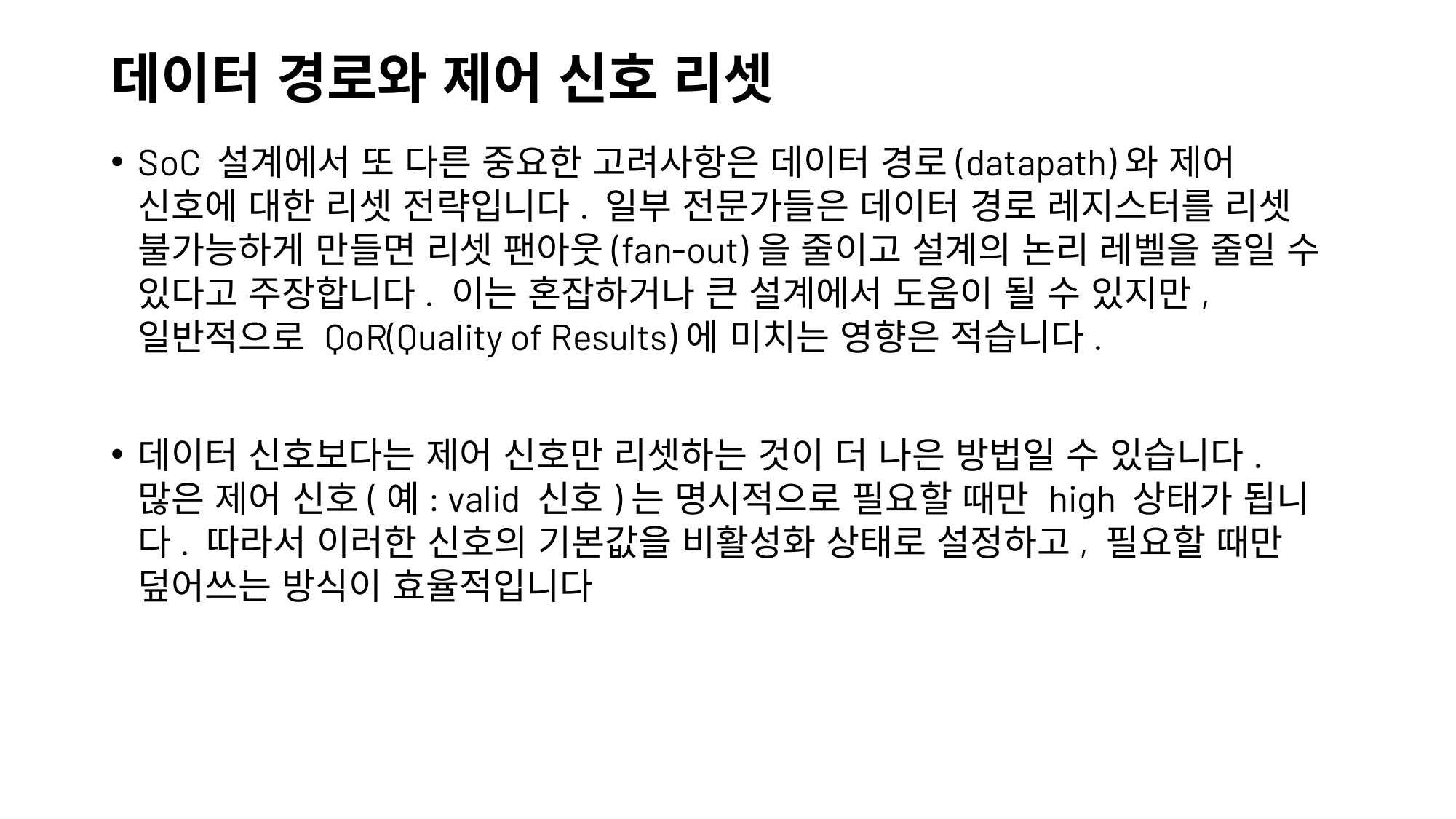

# 데이터 경로와 제어 신호 리셋
SoC 설계에서 또 다른 중요한 고려사항은 데이터 경로(datapath)와 제어 신호에 대한 리셋 전략입니다. 일부 전문가들은 데이터 경로 레지스터를 리셋 불가능하게 만들면 리셋 팬아웃(fan-out)을 줄이고 설계의 논리 레벨을 줄일 수 있다고 주장합니다. 이는 혼잡하거나 큰 설계에서 도움이 될 수 있지만, 일반적으로 QoR(Quality of Results)에 미치는 영향은 적습니다.

데이터 신호보다는 제어 신호만 리셋하는 것이 더 나은 방법일 수 있습니다. 많은 제어 신호(예: valid 신호)는 명시적으로 필요할 때만 high 상태가 됩니다. 따라서 이러한 신호의 기본값을 비활성화 상태로 설정하고, 필요할 때만 덮어쓰는 방식이 효율적입니다